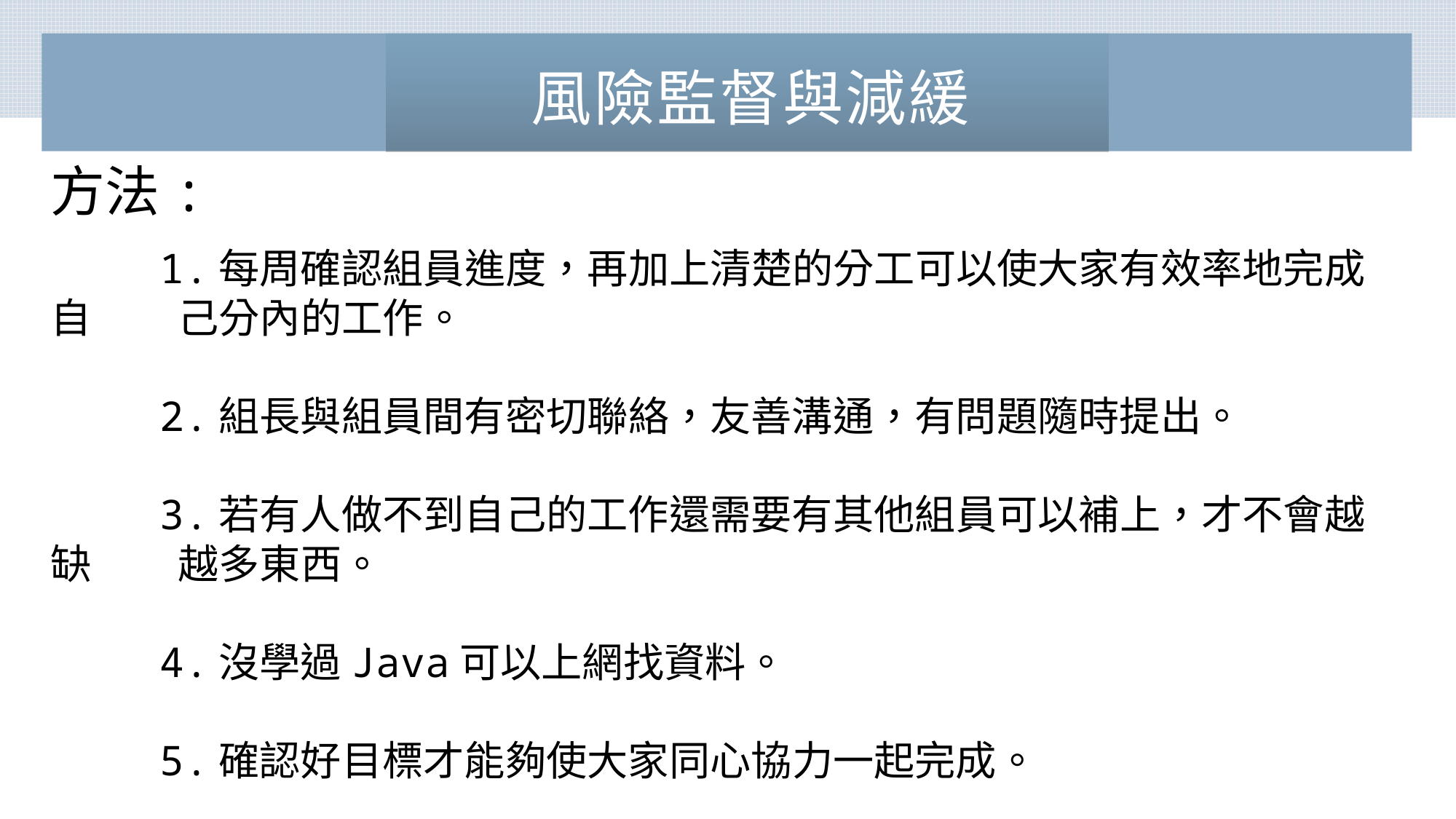

風險監督與減緩

方法:

	1.每周確認組員進度，再加上清楚的分工可以使大家有效率地完成自	  己分內的工作。

	2.組長與組員間有密切聯絡，友善溝通，有問題隨時提出。

	3.若有人做不到自己的工作還需要有其他組員可以補上，才不會越缺	  越多東西。

	4.沒學過Java可以上網找資料。

	5.確認好目標才能夠使大家同心協力一起完成。